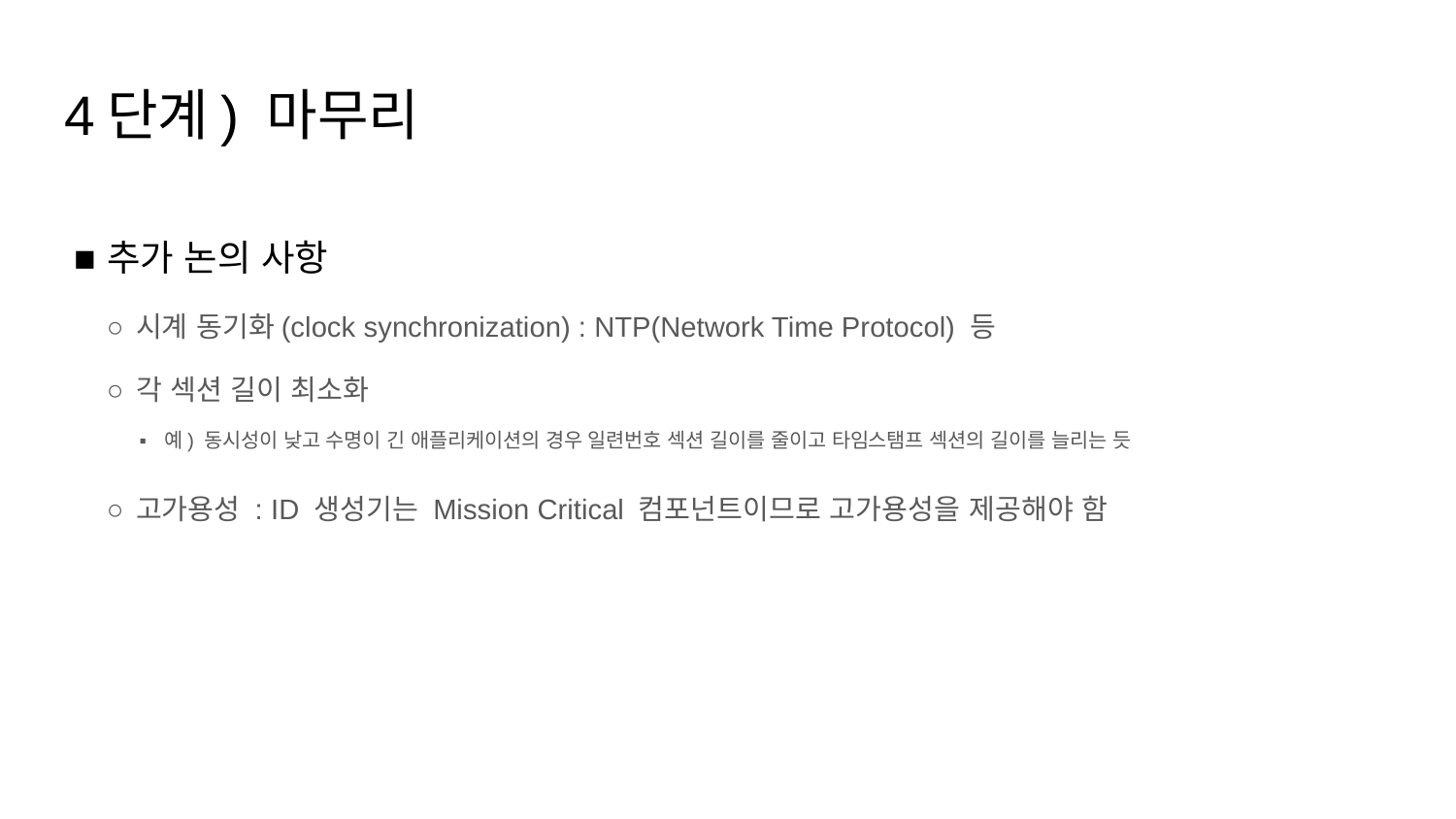

# 4단계) 마무리
추가 논의 사항
시계 동기화(clock synchronization) : NTP(Network Time Protocol) 등
각 섹션 길이 최소화
예) 동시성이 낮고 수명이 긴 애플리케이션의 경우 일련번호 섹션 길이를 줄이고 타임스탬프 섹션의 길이를 늘리는 듯
고가용성 : ID 생성기는 Mission Critical 컴포넌트이므로 고가용성을 제공해야 함